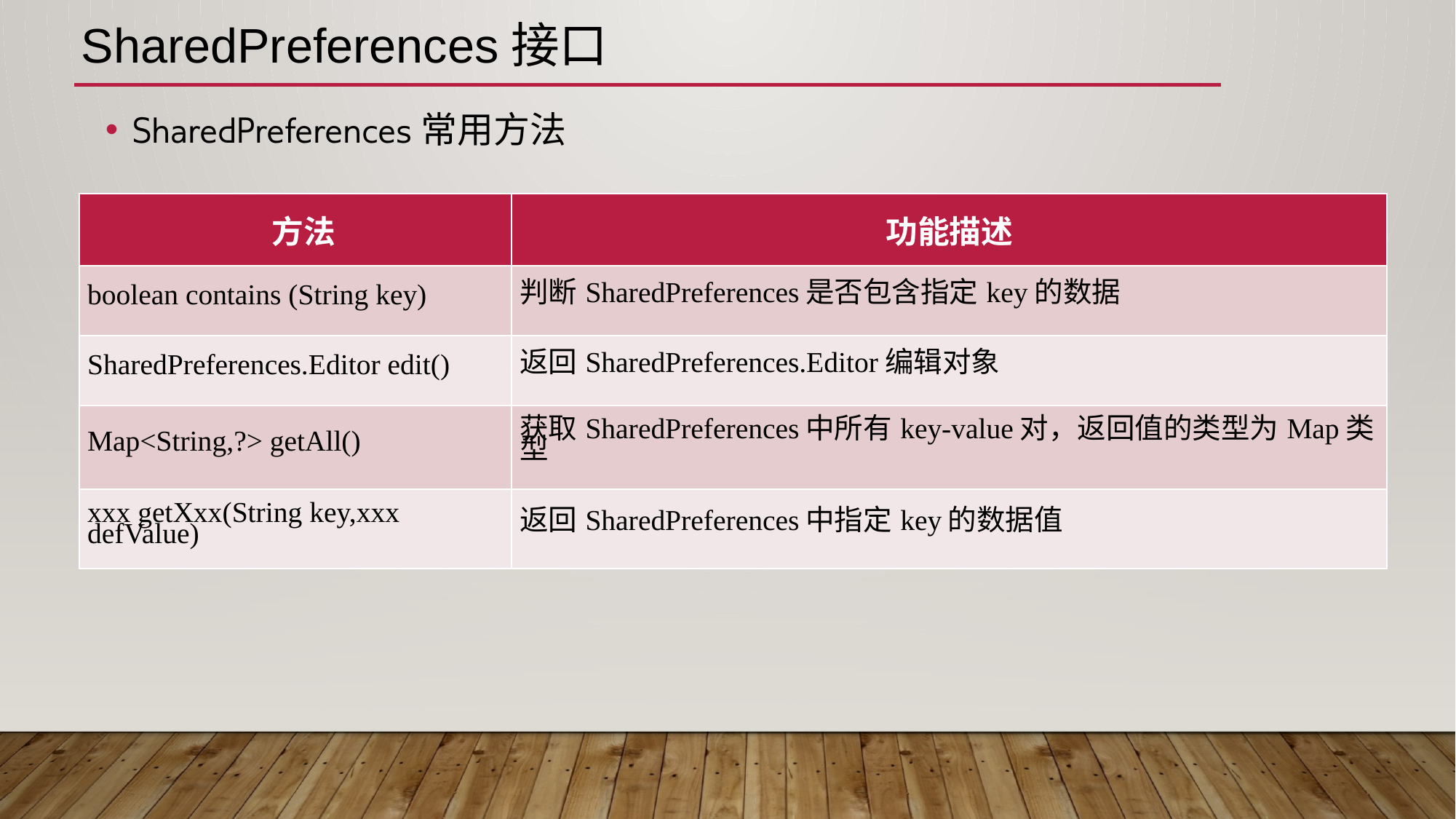

# SharedPreferences接口
SharedPreferences常用方法
| 方法 | 功能描述 |
| --- | --- |
| boolean contains (String key) | 判断SharedPreferences是否包含指定key的数据 |
| SharedPreferences.Editor edit() | 返回SharedPreferences.Editor编辑对象 |
| Map<String,?> getAll() | 获取SharedPreferences中所有key-value对，返回值的类型为Map类型 |
| xxx getXxx(String key,xxx defValue) | 返回SharedPreferences中指定key的数据值 |